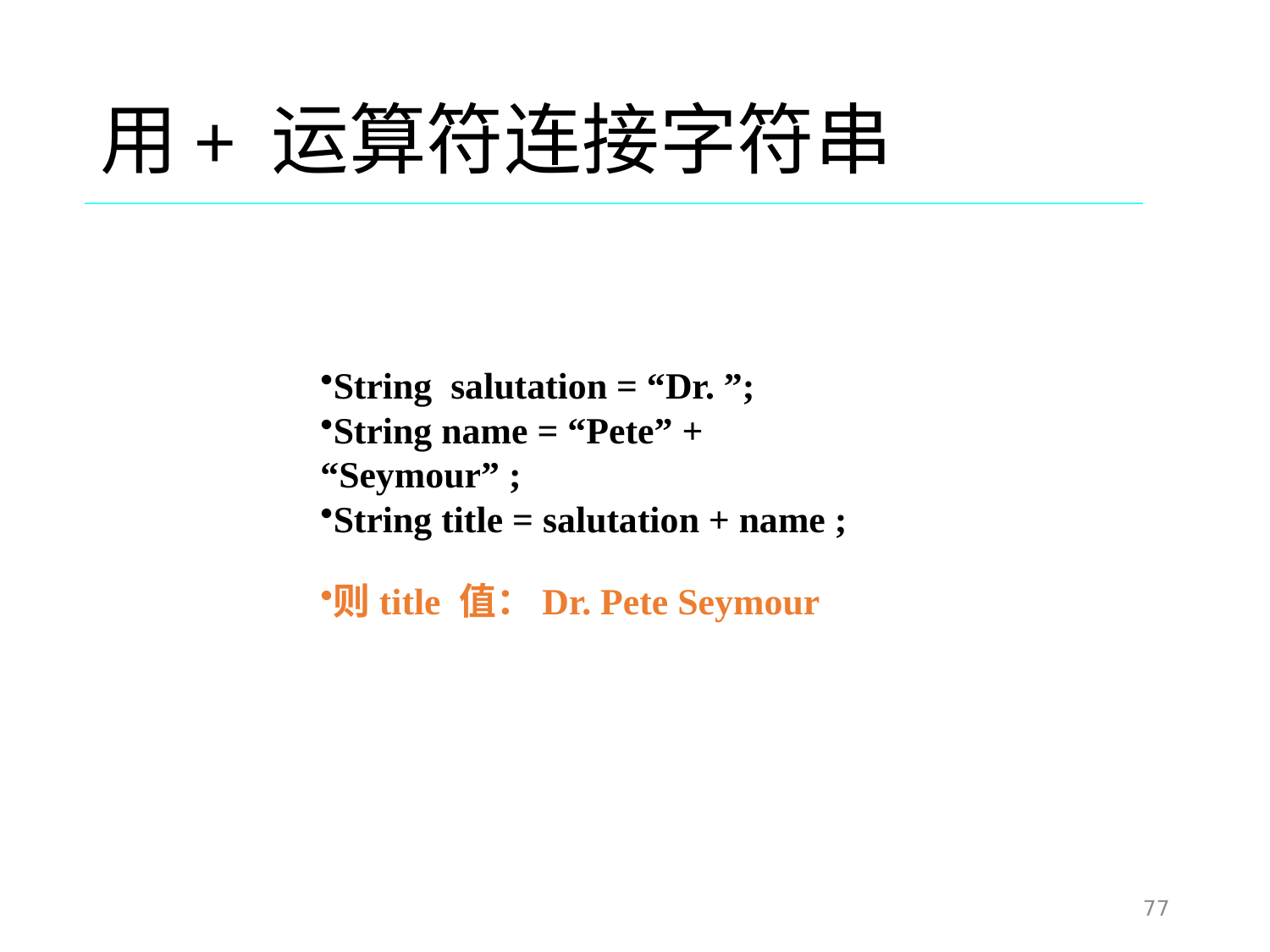

# 用+ 运算符连接字符串

String  salutation = “Dr. ”;
String name = “Pete” + “Seymour” ;
String title = salutation + name ;

则title 值：Dr. Pete Seymour

77